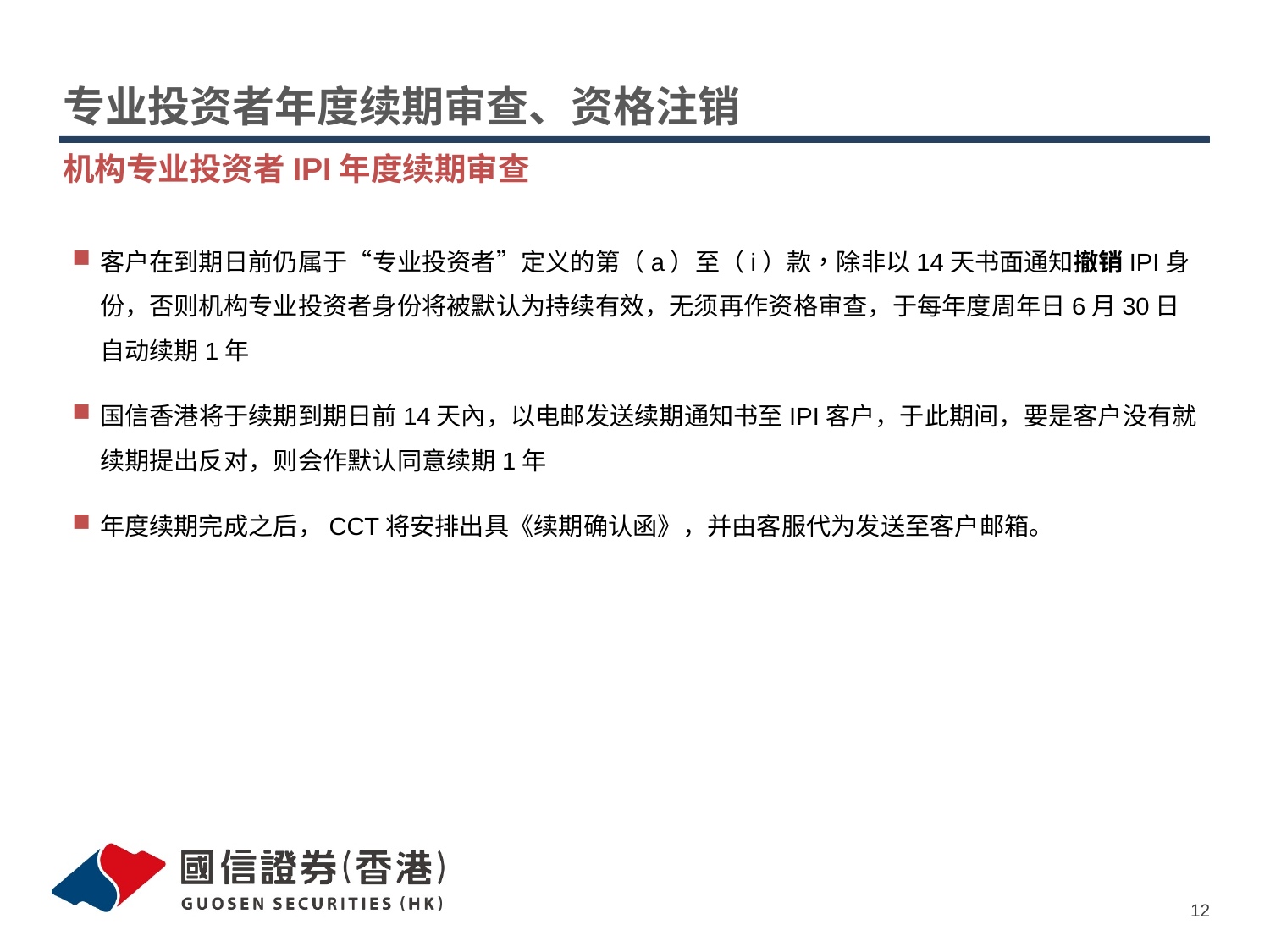

# 专业投资者年度续期审查、资格注销
机构专业投资者IPI年度续期审查

客户在到期日前仍属于“专业投资者”定义的第（a）至（i）款，除非以14天书面通知撤销IPI身份，否则机构专业投资者身份将被默认为持续有效，无须再作资格审查，于每年度周年日6月30日自动续期1年
国信香港将于续期到期日前14天內，以电邮发送续期通知书至IPI客户，于此期间，要是客户没有就续期提出反对，则会作默认同意续期1年
年度续期完成之后，CCT将安排出具《续期确认函》，并由客服代为发送至客户邮箱。